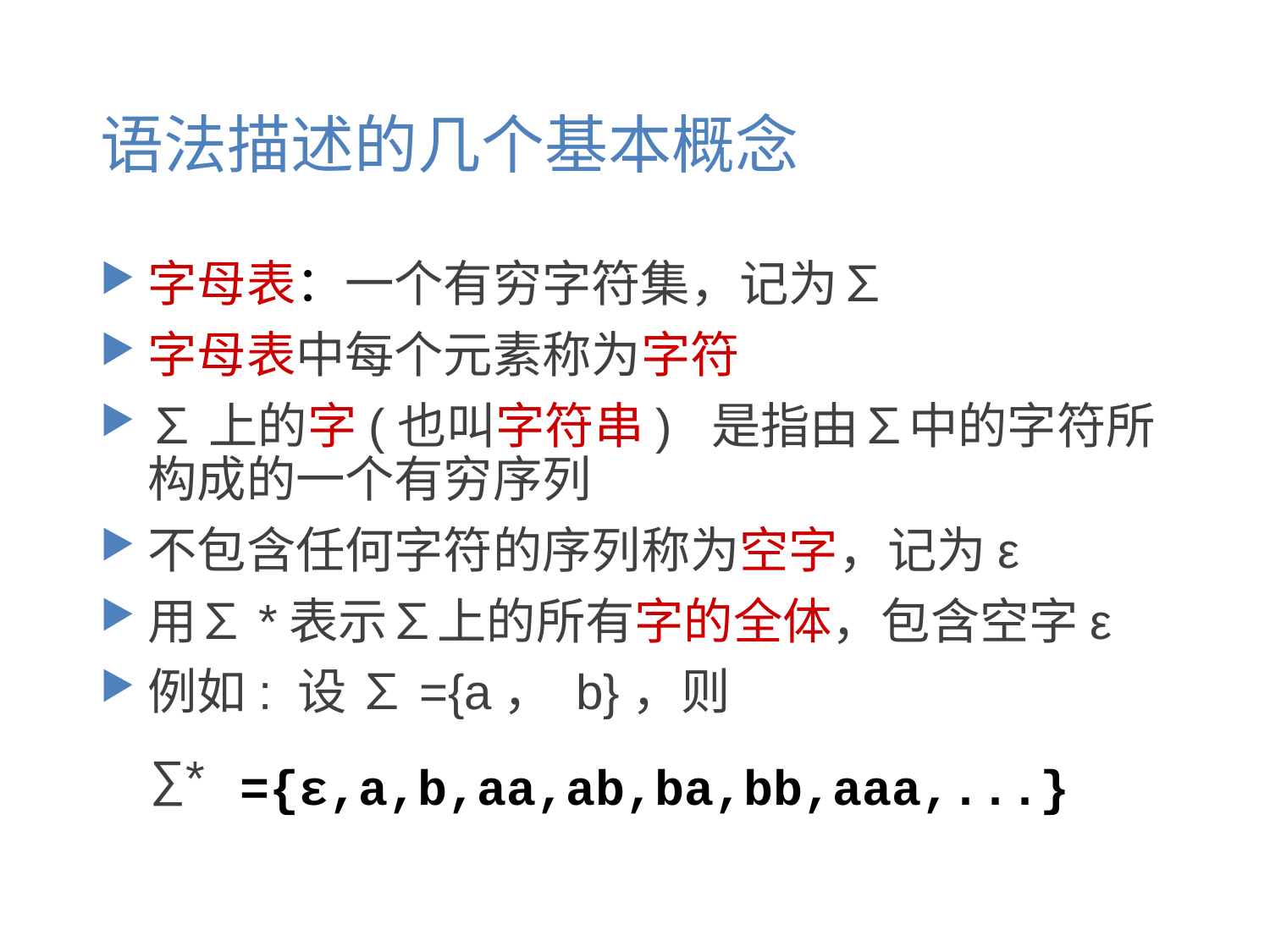

# 语法描述的几个基本概念
字母表：一个有穷字符集，记为∑
字母表中每个元素称为字符
∑上的字(也叫字符串)  是指由∑中的字符所构成的一个有穷序列
不包含任何字符的序列称为空字，记为ε
用∑*表示∑上的所有字的全体，包含空字ε
例如: 设 ∑={a， b}，则
 ∑*
={ε,a,b,aa,ab,ba,bb,aaa,...}